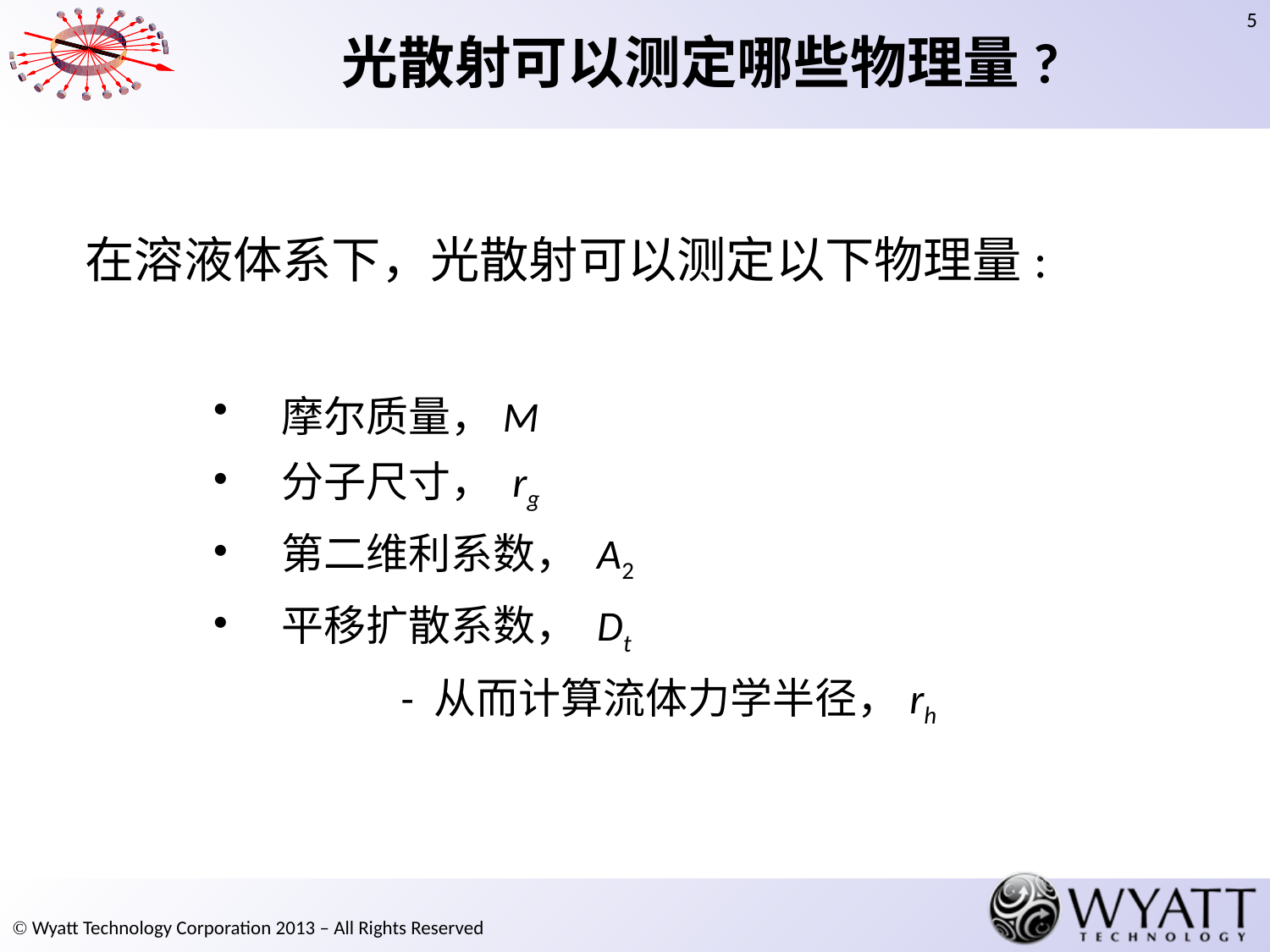

# 光散射可以测定哪些物理量?
在溶液体系下，光散射可以测定以下物理量:
 摩尔质量，M
 分子尺寸， rg
 第二维利系数， A2
 平移扩散系数， Dt
             - 从而计算流体力学半径，rh